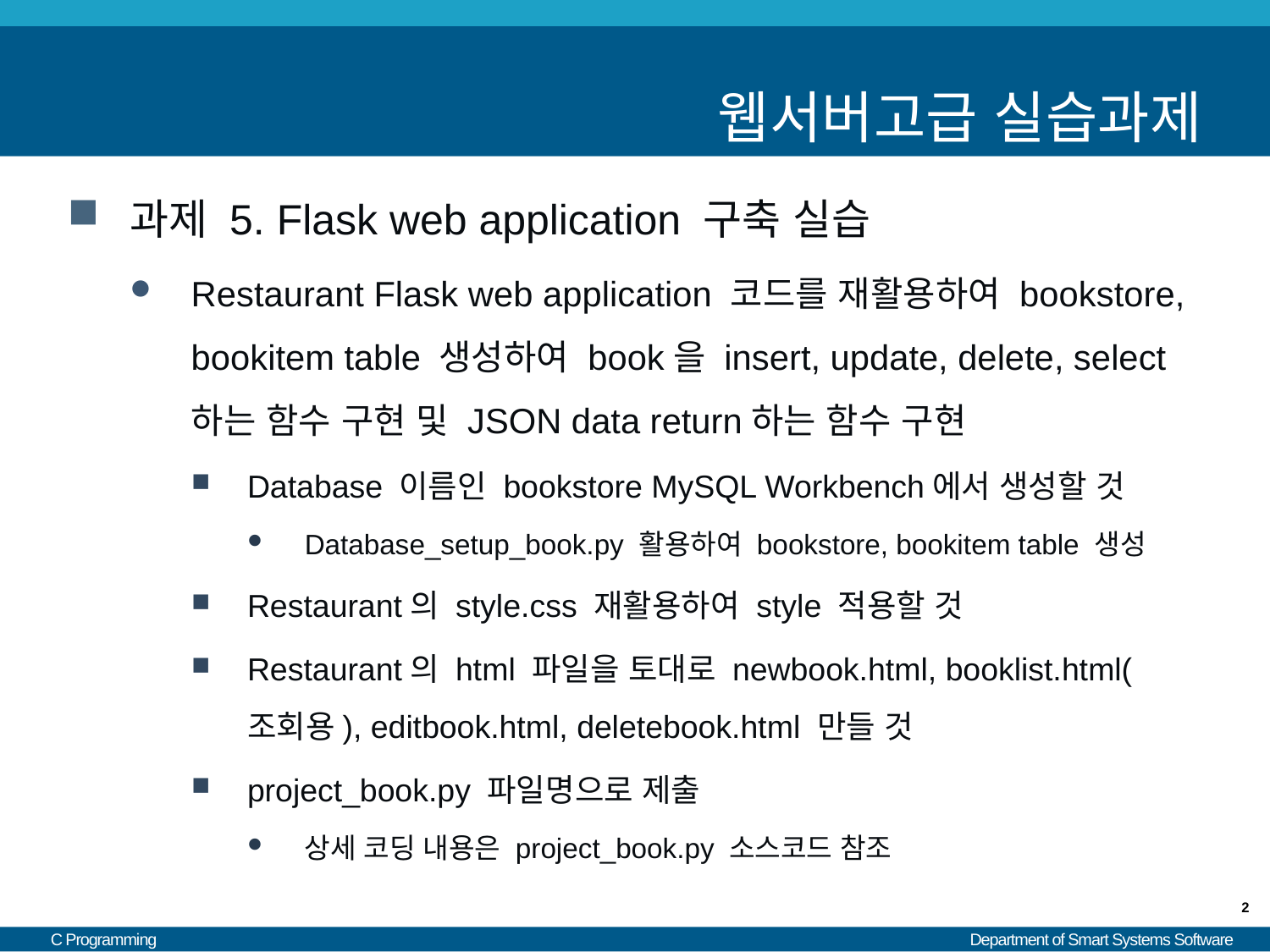

# 웹서버고급 실습과제
과제 5. Flask web application 구축 실습
Restaurant Flask web application 코드를 재활용하여 bookstore, bookitem table 생성하여 book을 insert, update, delete, select하는 함수 구현 및 JSON data return하는 함수 구현
Database 이름인 bookstore MySQL Workbench에서 생성할 것
Database_setup_book.py 활용하여 bookstore, bookitem table 생성
Restaurant의 style.css 재활용하여 style 적용할 것
Restaurant의 html 파일을 토대로 newbook.html, booklist.html(조회용), editbook.html, deletebook.html 만들 것
project_book.py 파일명으로 제출
상세 코딩 내용은 project_book.py 소스코드 참조
2